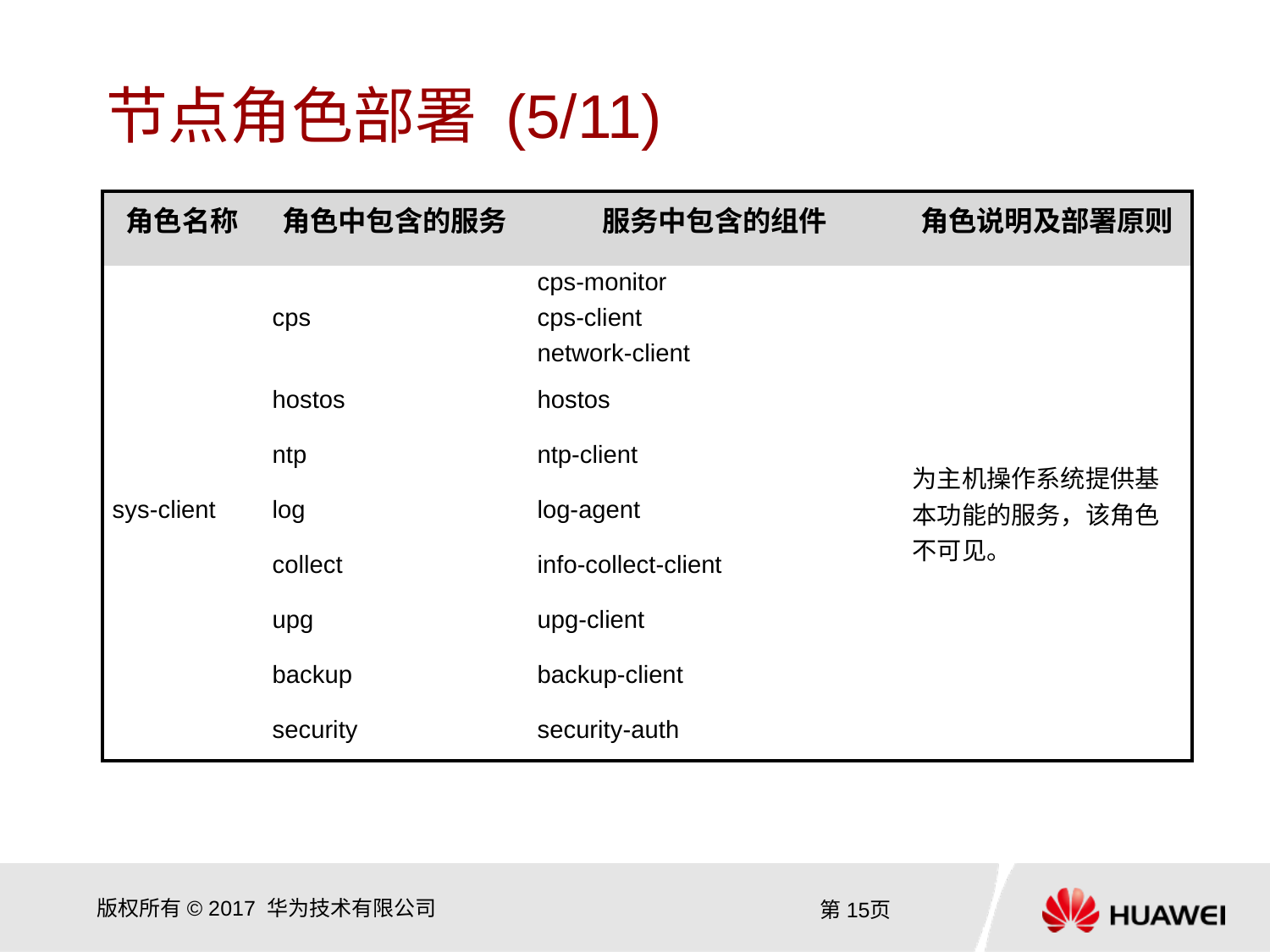

# 节点角色部署 (5/11)
| 角色名称 | 角色中包含的服务 | 服务中包含的组件 | 角色说明及部署原则 |
| --- | --- | --- | --- |
| sys-client | cps | cps-monitor cps-client network-client | 为主机操作系统提供基本功能的服务，该角色不可见。 |
|  | hostos | hostos |  |
|  | ntp | ntp-client |  |
|  | log | log-agent |  |
|  | collect | info-collect-client |  |
|  | upg | upg-client |  |
|  | backup | backup-client |  |
|  | security | security-auth |  |